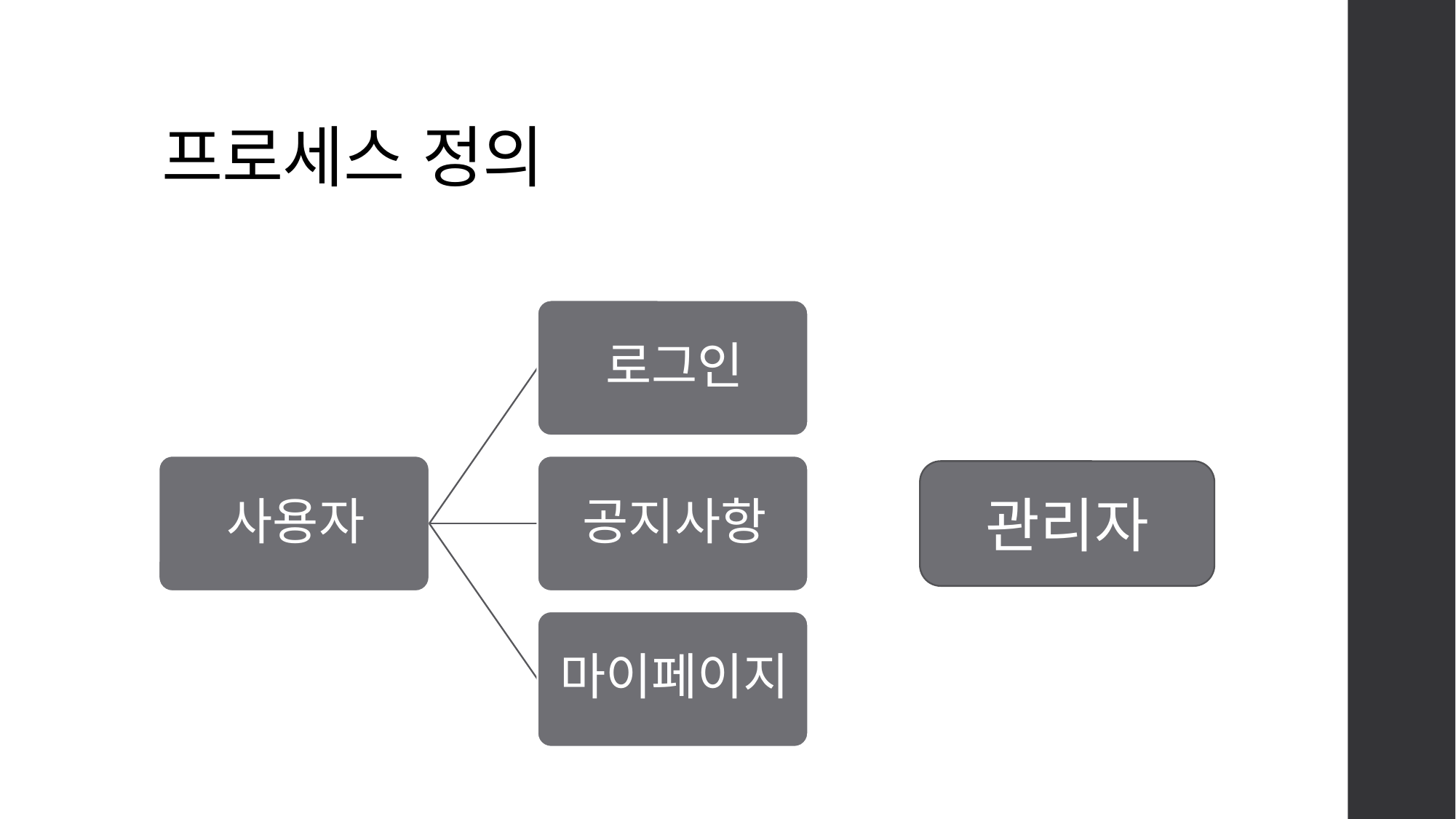

# 프로세스 정의
사용자

로그인

공지사항

마이페이지
관리자